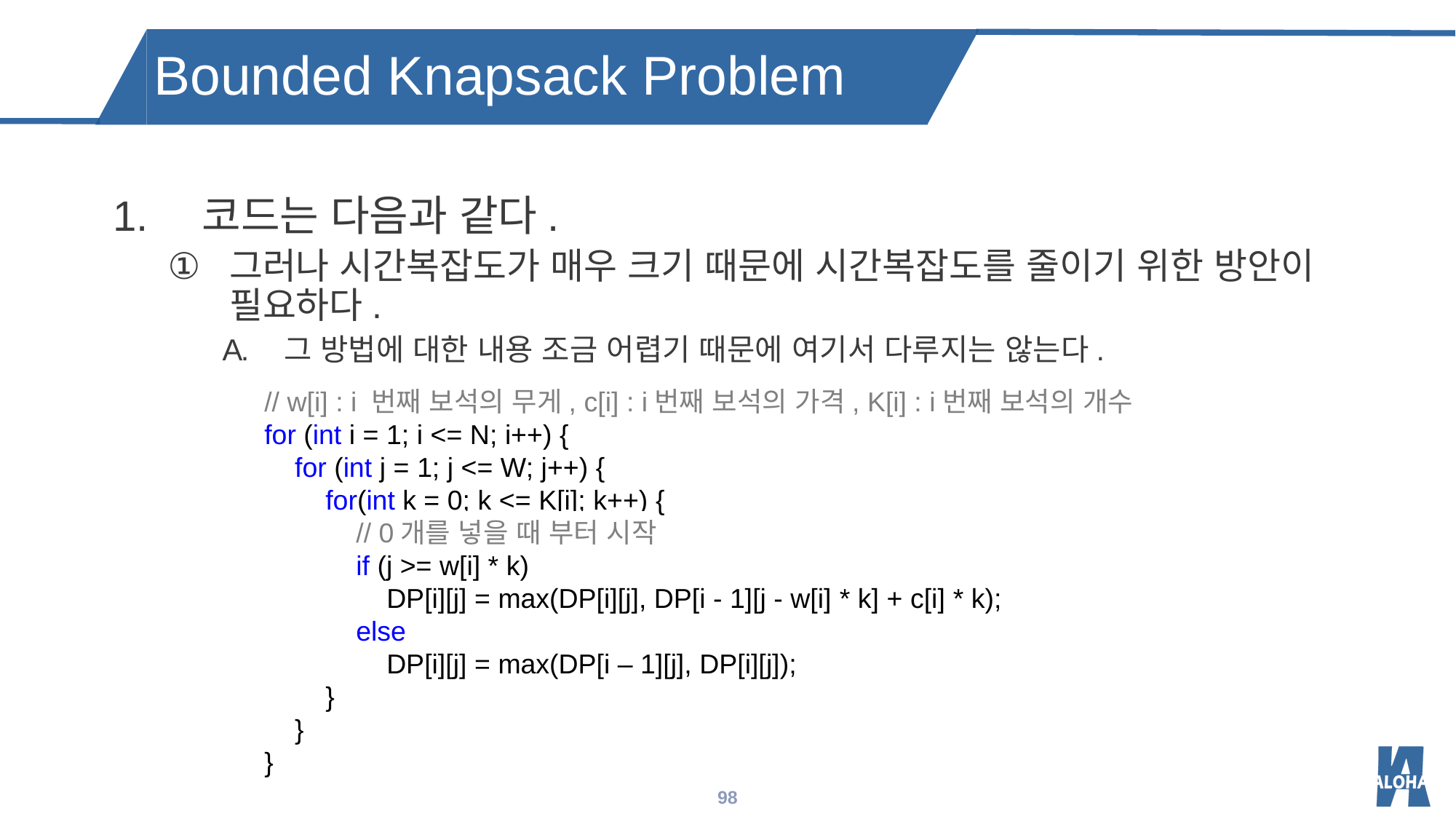

Bounded Knapsack Problem
코드는 다음과 같다.
그러나 시간복잡도가 매우 크기 때문에 시간복잡도를 줄이기 위한 방안이 필요하다.
그 방법에 대한 내용 조금 어렵기 때문에 여기서 다루지는 않는다.
// w[i] : i 번째 보석의 무게, c[i] : i번째 보석의 가격, K[i] : i번째 보석의 개수
for (int i = 1; i <= N; i++) {
    for (int j = 1; j <= W; j++) {
        for(int k = 0; k <= K[i]; k++) {
            // 0개를 넣을 때 부터 시작
            if (j >= w[i] * k)
                DP[i][j] = max(DP[i][j], DP[i - 1][j - w[i] * k] + c[i] * k);
            else
                DP[i][j] = max(DP[i – 1][j], DP[i][j]);
        }
    }
}
98